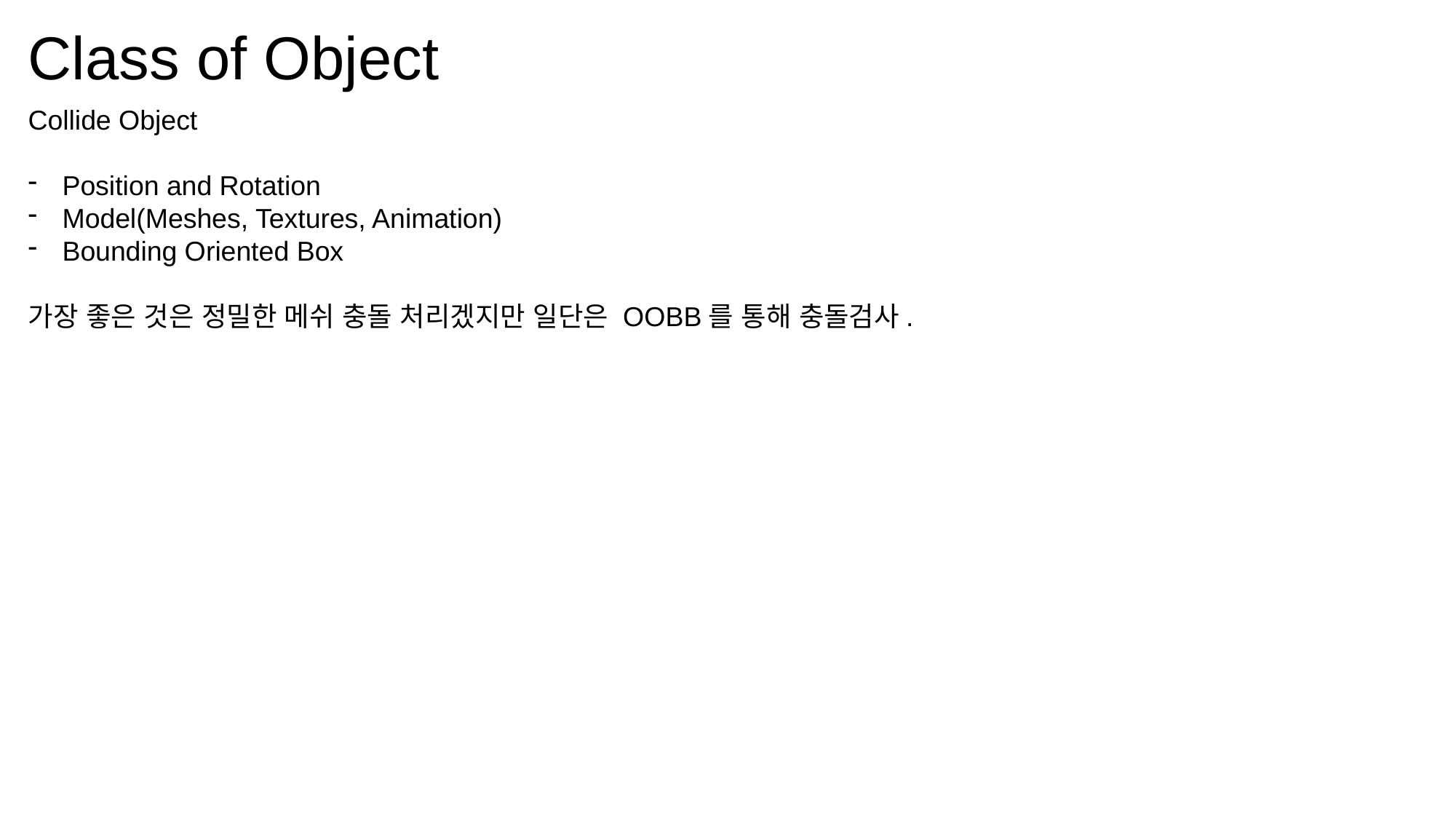

Class of Object
Collide Object

Position and Rotation
Model(Meshes, Textures, Animation)
Bounding Oriented Box

가장 좋은 것은 정밀한 메쉬 충돌 처리겠지만 일단은 OOBB를 통해 충돌검사.